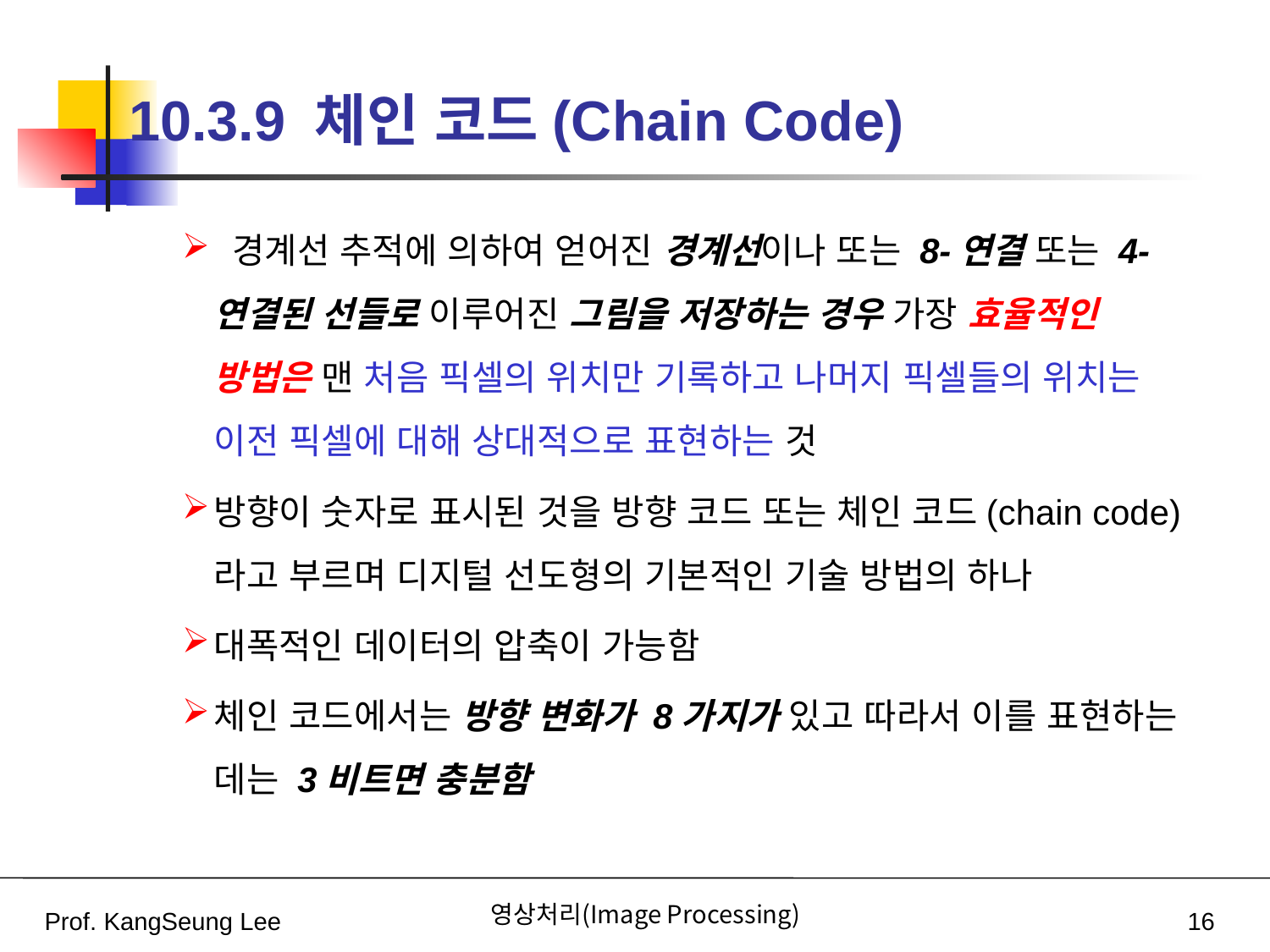

# 10.3.9 체인 코드(Chain Code)
 경계선 추적에 의하여 얻어진 경계선이나 또는 8-연결 또는 4-연결된 선들로 이루어진 그림을 저장하는 경우 가장 효율적인 방법은 맨 처음 픽셀의 위치만 기록하고 나머지 픽셀들의 위치는 이전 픽셀에 대해 상대적으로 표현하는 것
방향이 숫자로 표시된 것을 방향 코드 또는 체인 코드(chain code)라고 부르며 디지털 선도형의 기본적인 기술 방법의 하나
대폭적인 데이터의 압축이 가능함
체인 코드에서는 방향 변화가 8가지가 있고 따라서 이를 표현하는 데는 3비트면 충분함
Prof. KangSeung Lee
영상처리(Image Processing)
16